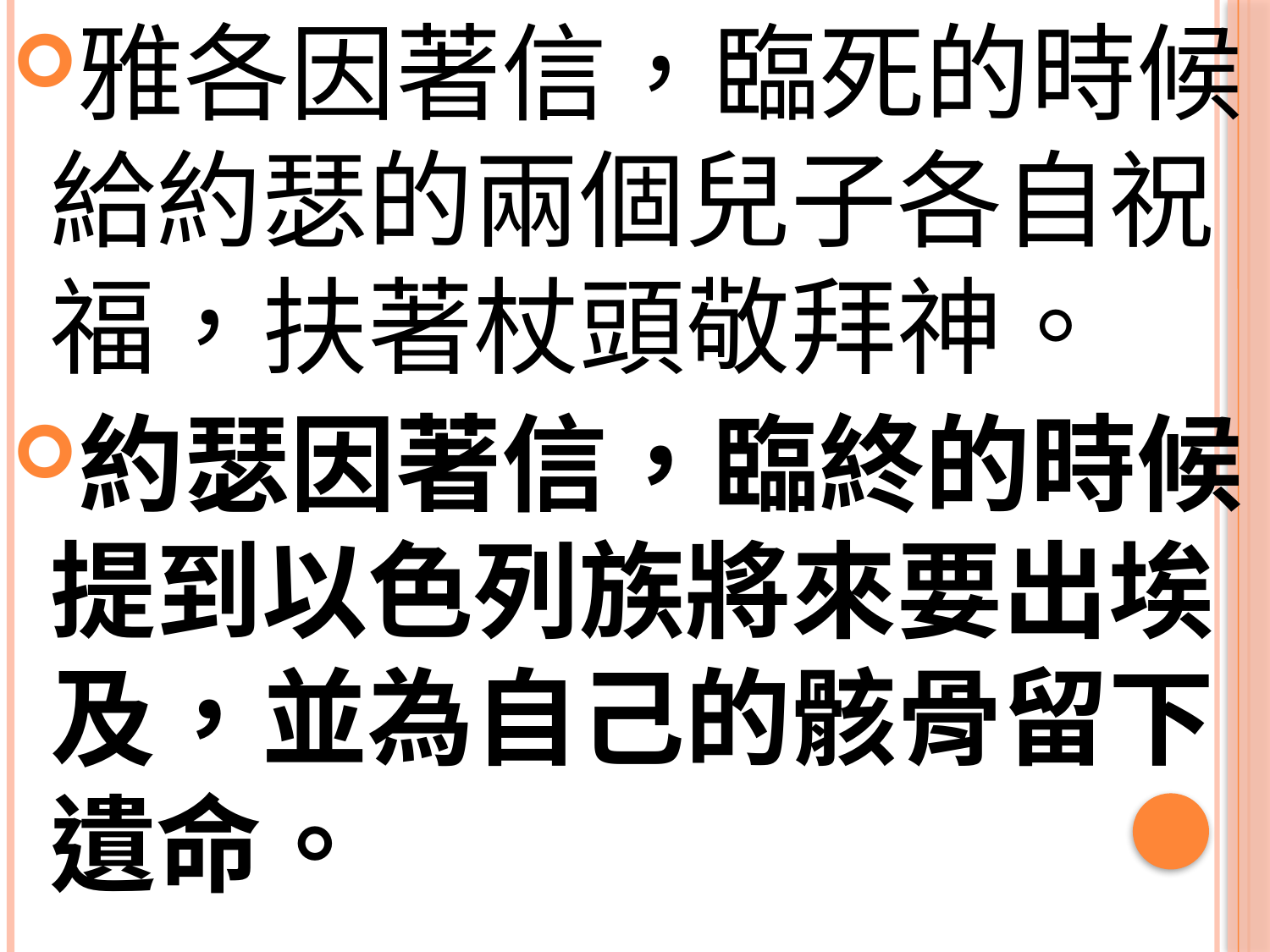

雅各因著信，臨死的時候，給約瑟的兩個兒子各自祝福，扶著杖頭敬拜神。
約瑟因著信，臨終的時候，提到以色列族將來要出埃及，並為自己的骸骨留下遺命。